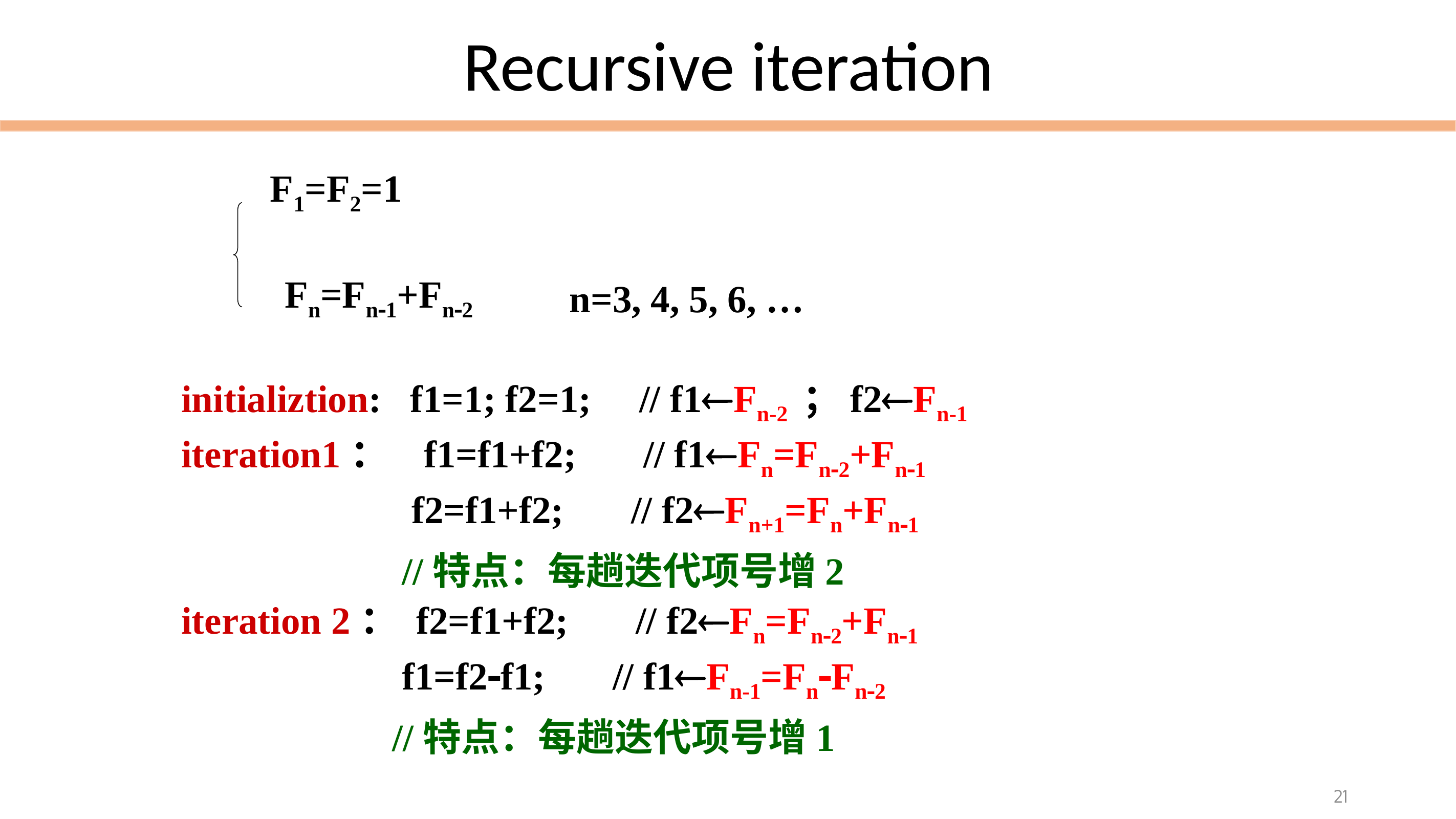

# Recursive iteration
F1=F2=1

n=3, 4, 5, 6, …
Fn=Fn−1+Fn−2
initializtion:   f1=1; f2=1;     // f1←Fn-2 ；f2←Fn-1
iteration1：   f1=f1+f2;       // f1←Fn=Fn−2+Fn−1
                        f2=f1+f2;       // f2←Fn+1=Fn+Fn−1
                       //特点：每趟迭代项号增2
iteration 2： f2=f1+f2;       // f2←Fn=Fn−2+Fn−1
                       f1=f2−f1;       // f1←Fn-1=Fn−Fn−2
                      //特点：每趟迭代项号增1
21